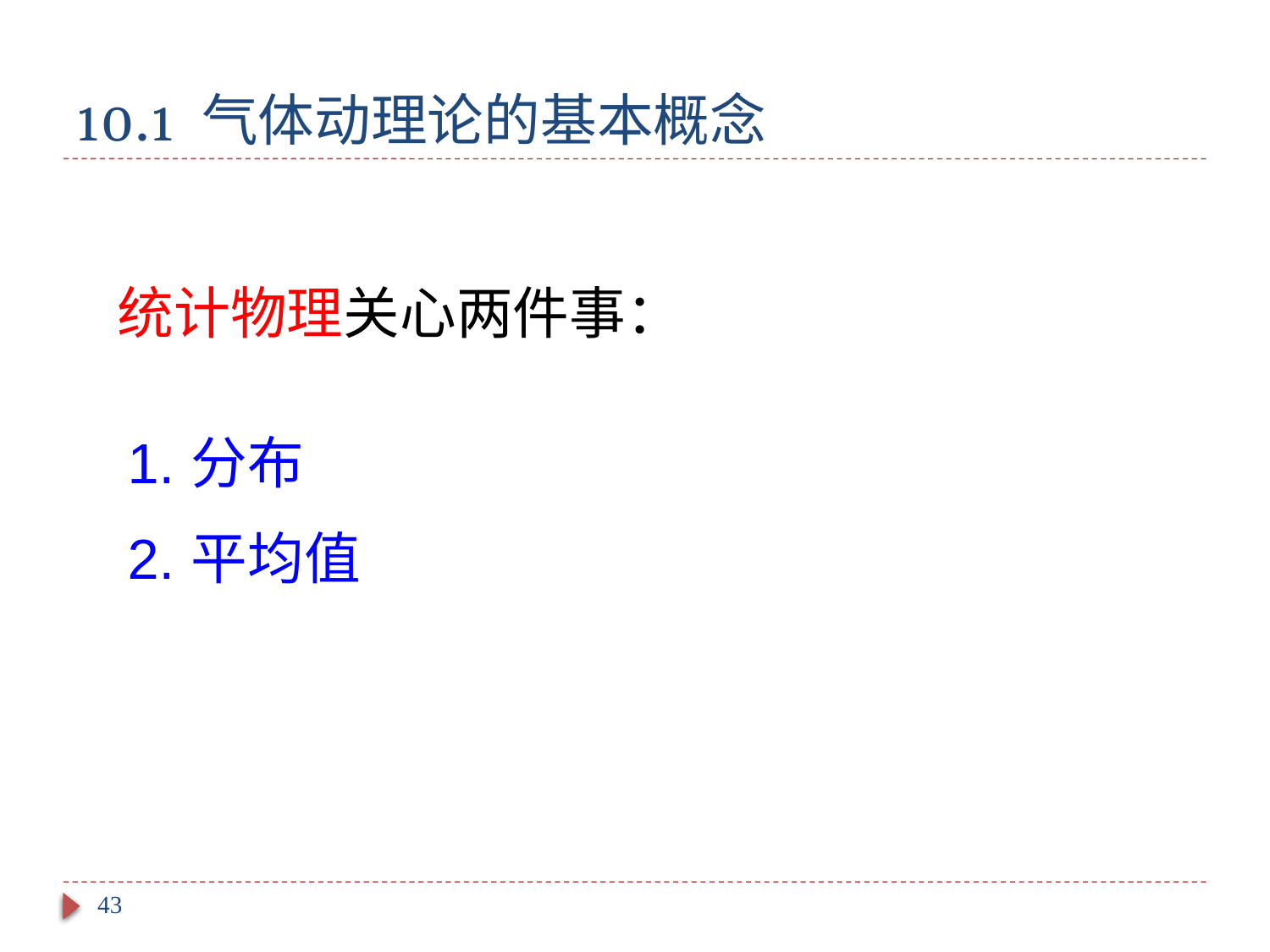

# 10.1 气体动理论的基本概念
统计物理关心两件事：
分布
平均值
43